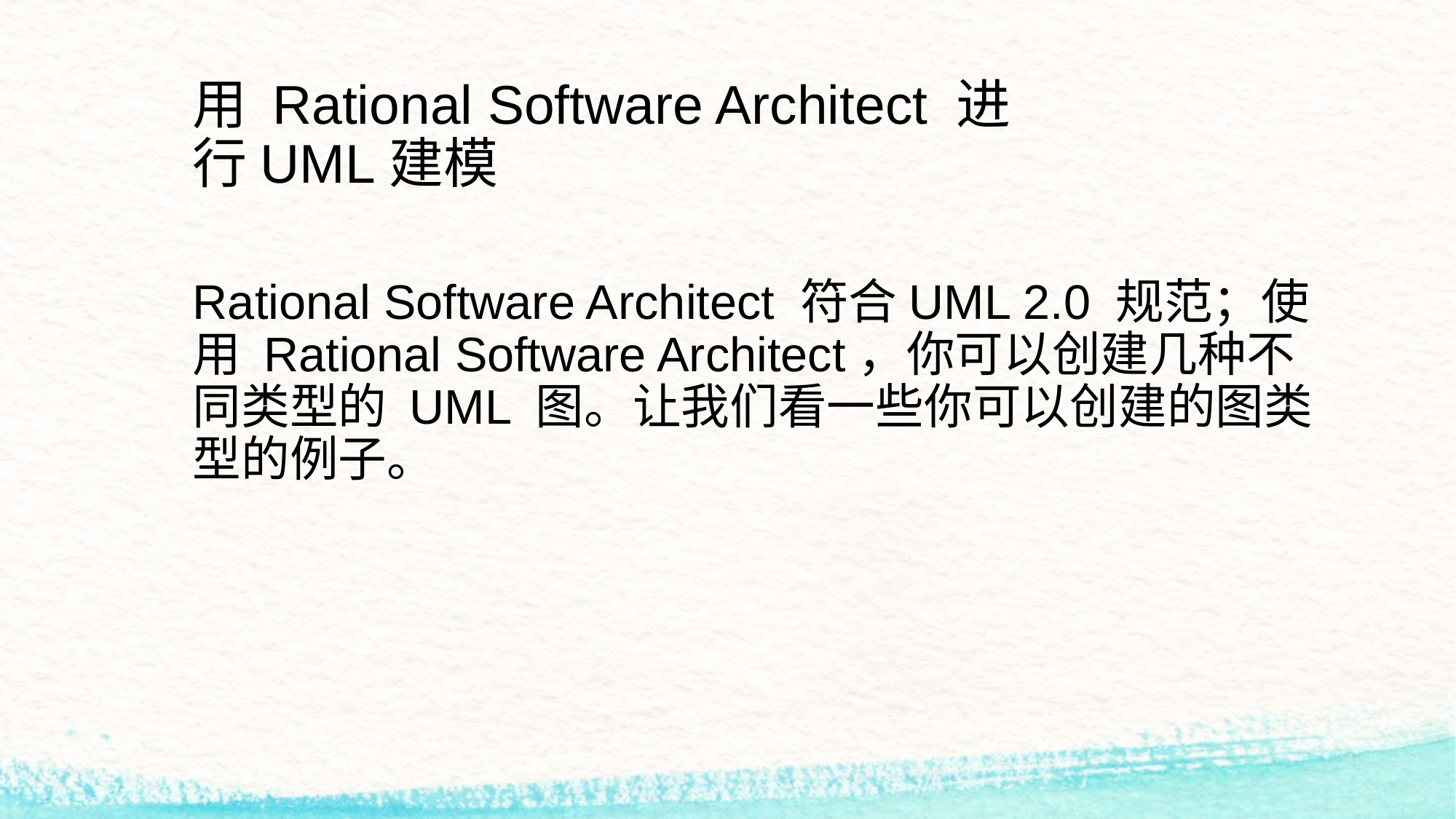

# 用 Rational Software Architect 进行UML建模
Rational Software Architect 符合UML 2.0 规范；使用 Rational Software Architect，你可以创建几种不同类型的 UML 图。让我们看一些你可以创建的图类型的例子。